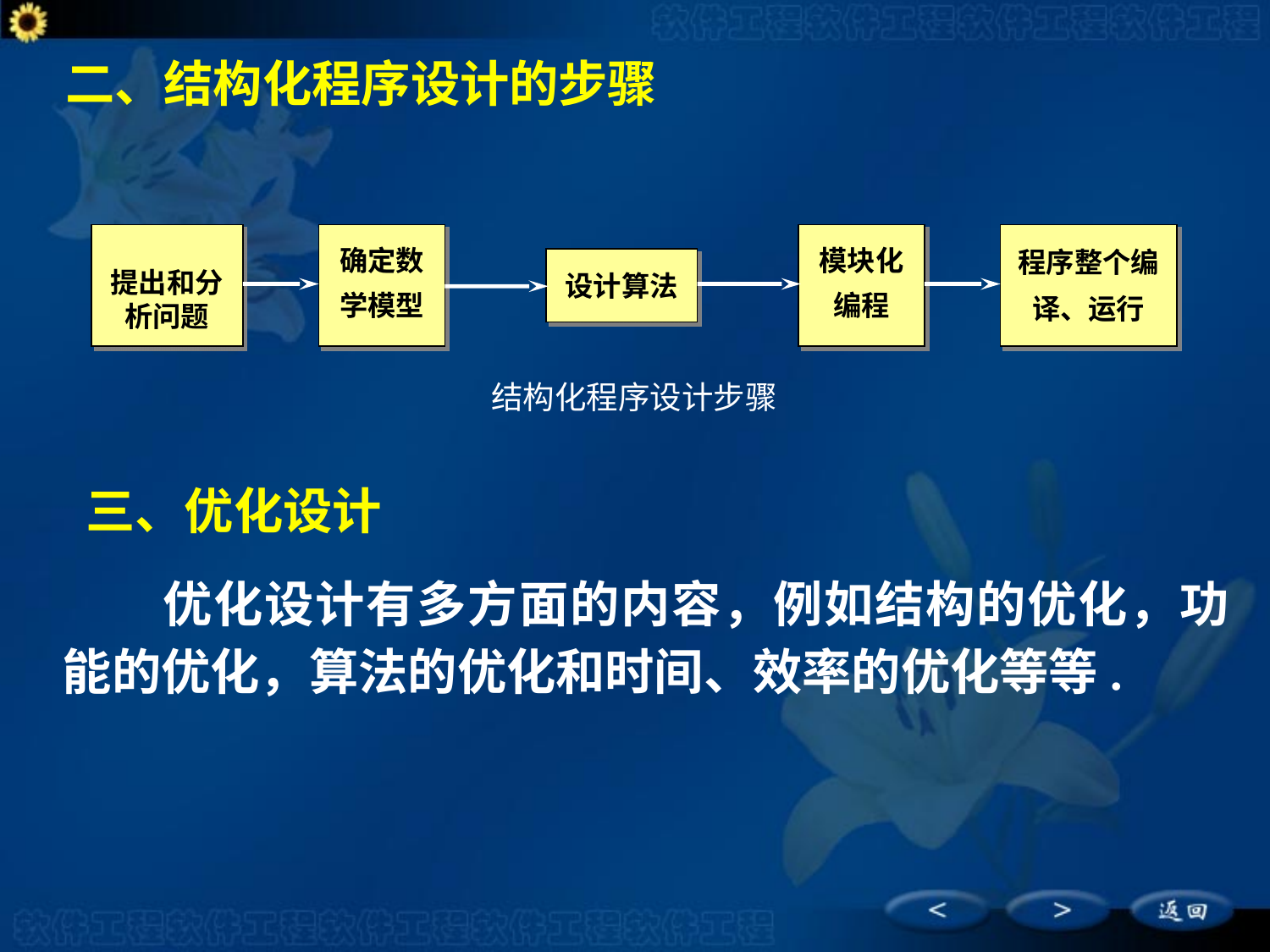

二、结构化程序设计的步骤

提出和分析问题
确定数学模型
模块化编程
程序整个编译、运行
设计算法

结构化程序设计步骤
 三、优化设计
        优化设计有多方面的内容，例如结构的优化，功能的优化，算法的优化和时间、效率的优化等等.